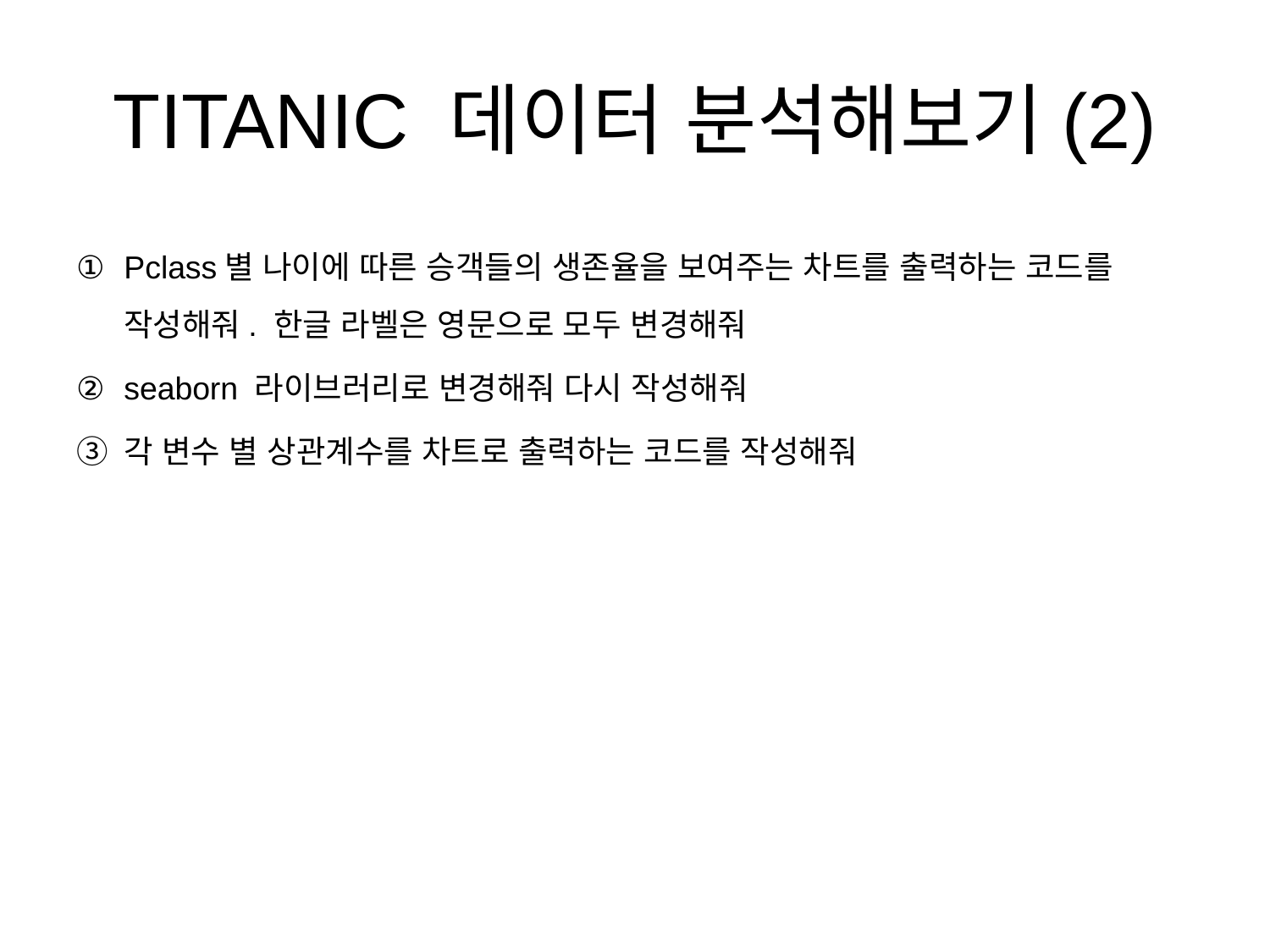

Pclass별 나이에 따른 승객들의 생존율을 보여주는 차트를 출력하는 코드를 작성해줘. 한글 라벨은 영문으로 모두 변경해줘
seaborn 라이브러리로 변경해줘 다시 작성해줘
각 변수 별 상관계수를 차트로 출력하는 코드를 작성해줘
# TITANIC 데이터 분석해보기(2)